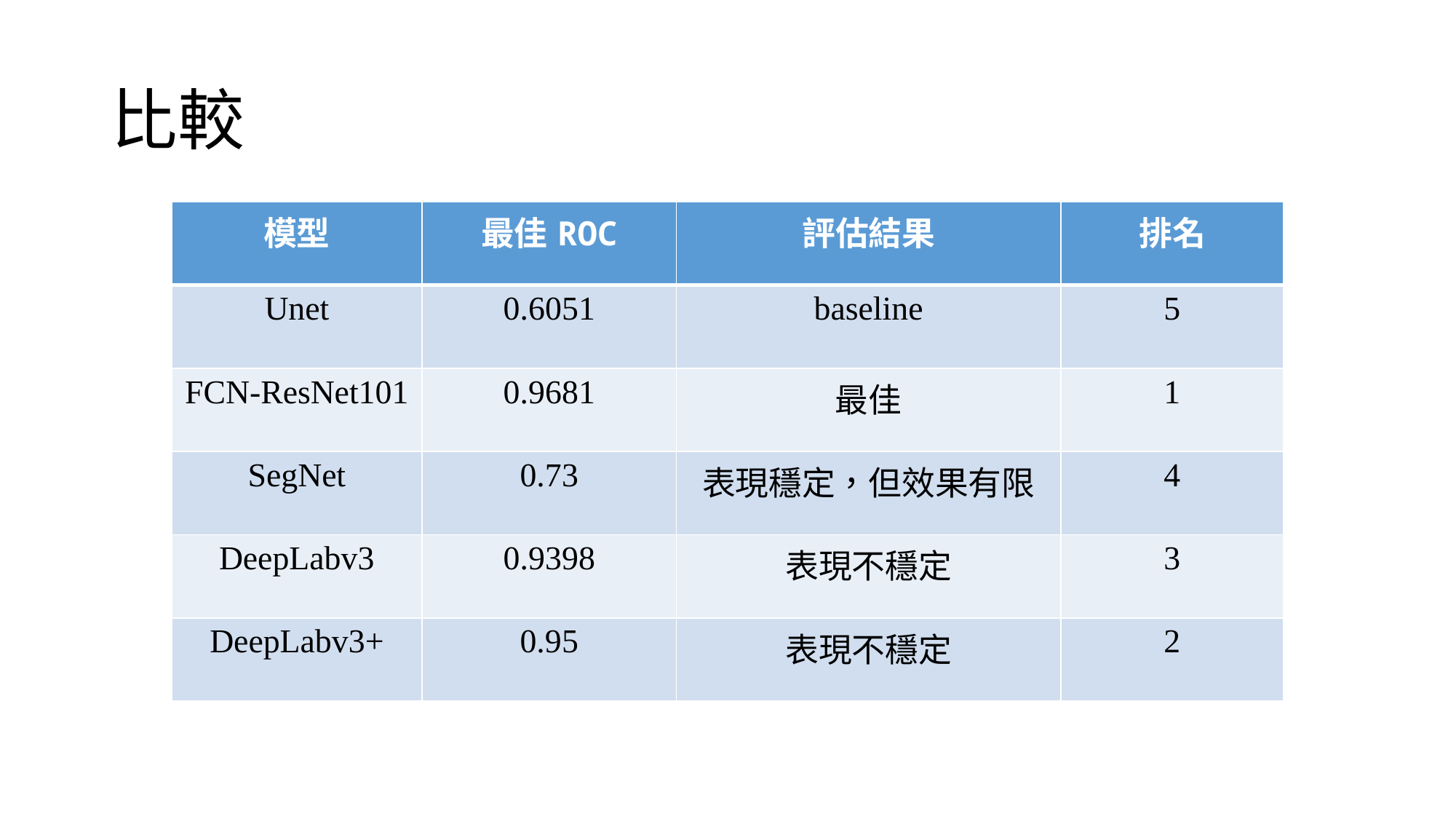

# 比較
| 模型 | 最佳ROC | 評估結果 | 排名 |
| --- | --- | --- | --- |
| Unet | 0.6051 | baseline | 5 |
| FCN-ResNet101 | 0.9681 | 最佳 | 1 |
| SegNet | 0.73 | 表現穩定，但效果有限 | 4 |
| DeepLabv3 | 0.9398 | 表現不穩定 | 3 |
| DeepLabv3+ | 0.95 | 表現不穩定 | 2 |